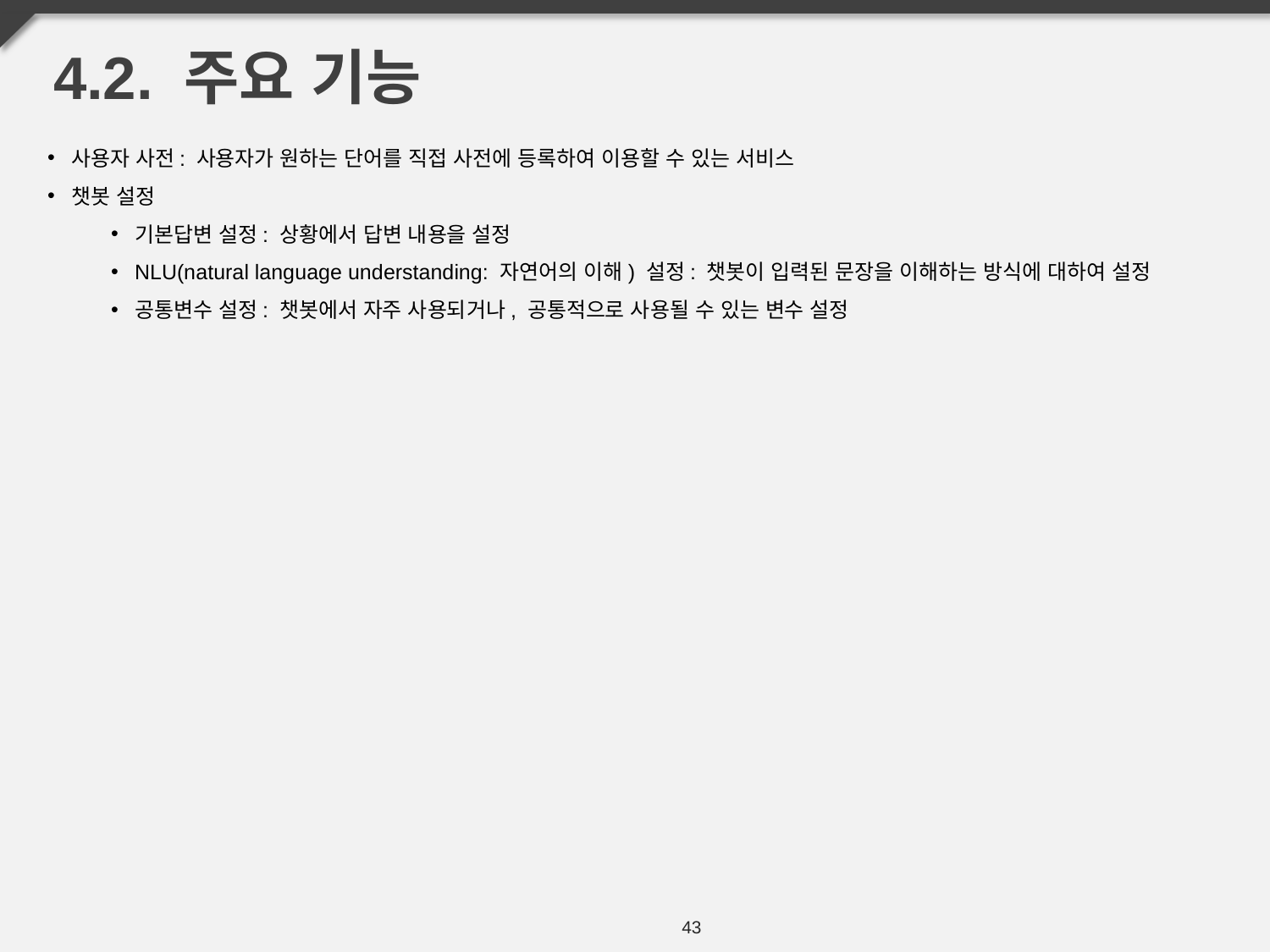

4.2. 주요 기능
사용자 사전: 사용자가 원하는 단어를 직접 사전에 등록하여 이용할 수 있는 서비스
챗봇 설정
기본답변 설정: 상황에서 답변 내용을 설정
NLU(natural language understanding: 자연어의 이해) 설정: 챗봇이 입력된 문장을 이해하는 방식에 대하여 설정
공통변수 설정: 챗봇에서 자주 사용되거나, 공통적으로 사용될 수 있는 변수 설정
43